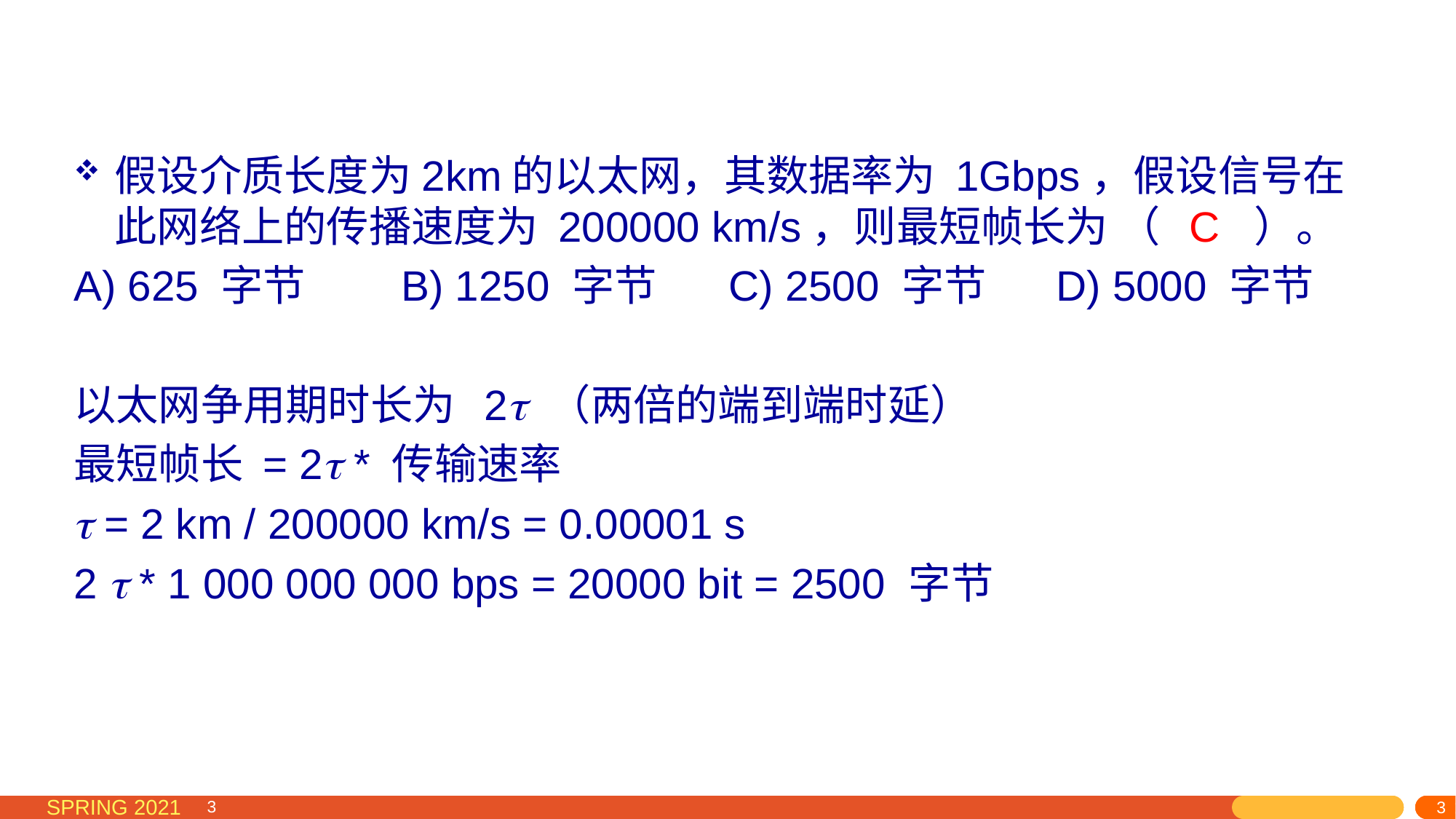

#
假设介质长度为2km的以太网，其数据率为 1Gbps，假设信号在此网络上的传播速度为 200000 km/s，则最短帧长为 （  C  ）。
A) 625 字节	B) 1250 字节	C) 2500 字节	D) 5000 字节

以太网争用期时长为  2τ （两倍的端到端时延）
最短帧长 = 2τ * 传输速率
τ = 2 km / 200000 km/s = 0.00001 s
2 τ * 1 000 000 000 bps = 20000 bit = 2500 字节